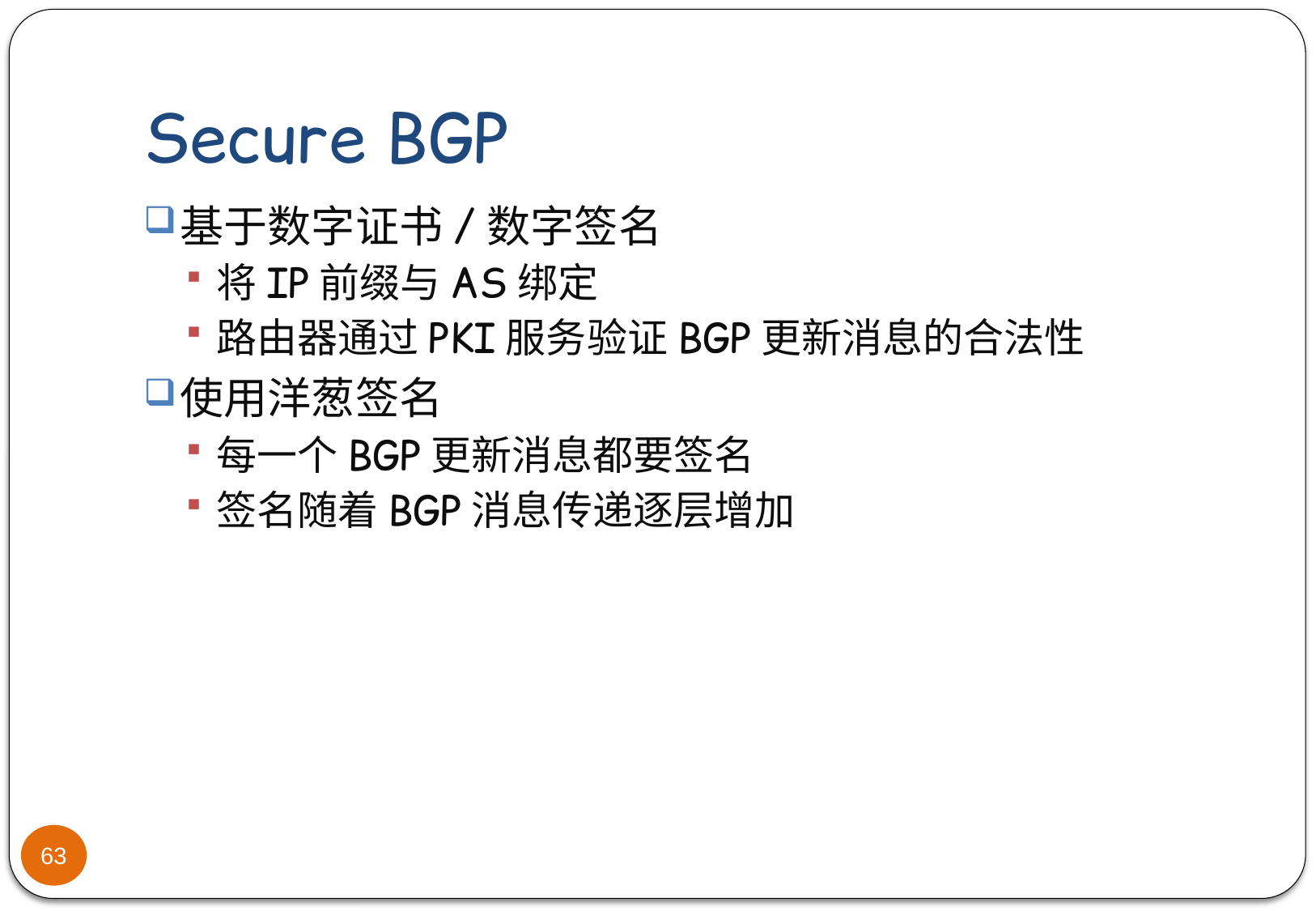

# Secure BGP
基于数字证书/数字签名
将IP前缀与AS绑定
路由器通过PKI服务验证BGP更新消息的合法性
使用洋葱签名
每一个BGP更新消息都要签名
签名随着BGP消息传递逐层增加
63